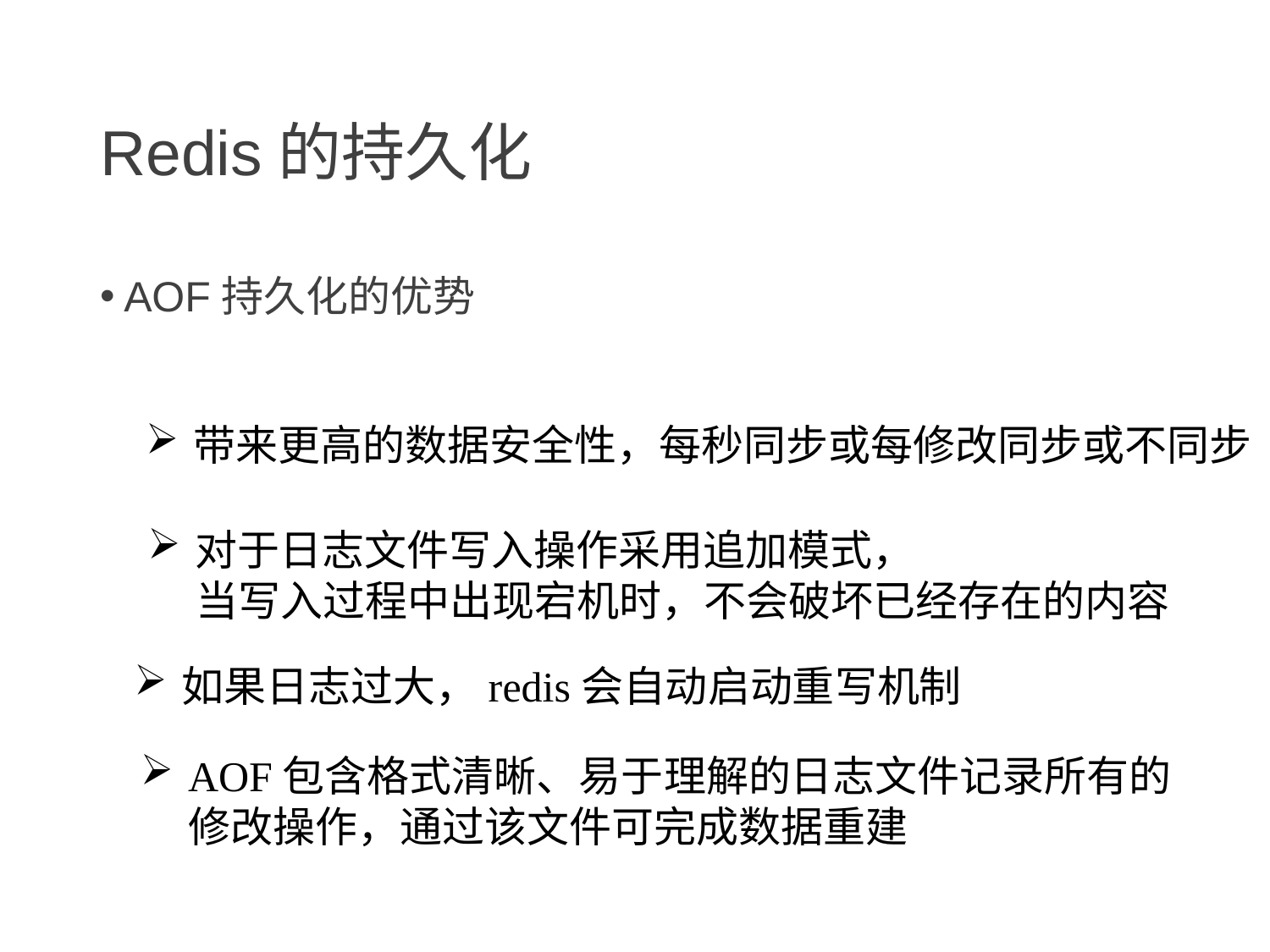

# Redis的持久化
AOF持久化的优势
带来更高的数据安全性，每秒同步或每修改同步或不同步
对于日志文件写入操作采用追加模式，
    当写入过程中出现宕机时，不会破坏已经存在的内容
如果日志过大，redis会自动启动重写机制
AOF包含格式清晰、易于理解的日志文件记录所有的
    修改操作，通过该文件可完成数据重建